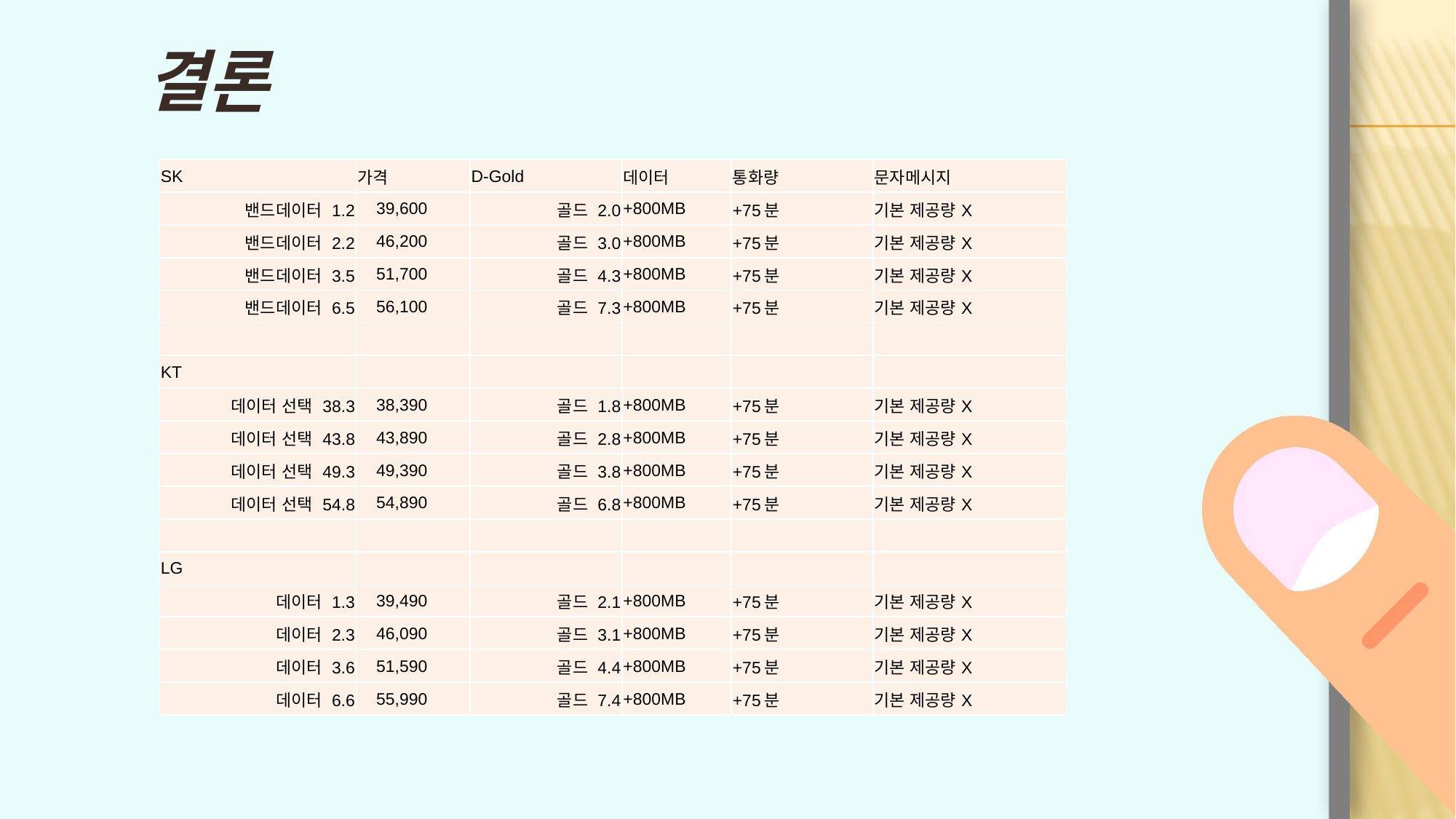

결론
| SK | 가격 | D-Gold | 데이터 | 통화량 | 문자메시지 |
| --- | --- | --- | --- | --- | --- |
| 밴드데이터 1.2 | 39,600 | 골드 2.0 | +800MB | +75분 | 기본 제공량X |
| 밴드데이터 2.2 | 46,200 | 골드 3.0 | +800MB | +75분 | 기본 제공량X |
| 밴드데이터 3.5 | 51,700 | 골드 4.3 | +800MB | +75분 | 기본 제공량X |
| 밴드데이터 6.5 | 56,100 | 골드 7.3 | +800MB | +75분 | 기본 제공량X |
|  |  |  |  |  |  |
| KT |  |  |  |  |  |
| 데이터 선택 38.3 | 38,390 | 골드 1.8 | +800MB | +75분 | 기본 제공량X |
| 데이터 선택 43.8 | 43,890 | 골드 2.8 | +800MB | +75분 | 기본 제공량X |
| 데이터 선택 49.3 | 49,390 | 골드 3.8 | +800MB | +75분 | 기본 제공량X |
| 데이터 선택 54.8 | 54,890 | 골드 6.8 | +800MB | +75분 | 기본 제공량X |
|  |  |  |  |  |  |
| LG |  |  |  |  |  |
| 데이터 1.3 | 39,490 | 골드 2.1 | +800MB | +75분 | 기본 제공량X |
| 데이터 2.3 | 46,090 | 골드 3.1 | +800MB | +75분 | 기본 제공량X |
| 데이터 3.6 | 51,590 | 골드 4.4 | +800MB | +75분 | 기본 제공량X |
| 데이터 6.6 | 55,990 | 골드 7.4 | +800MB | +75분 | 기본 제공량X |

결론